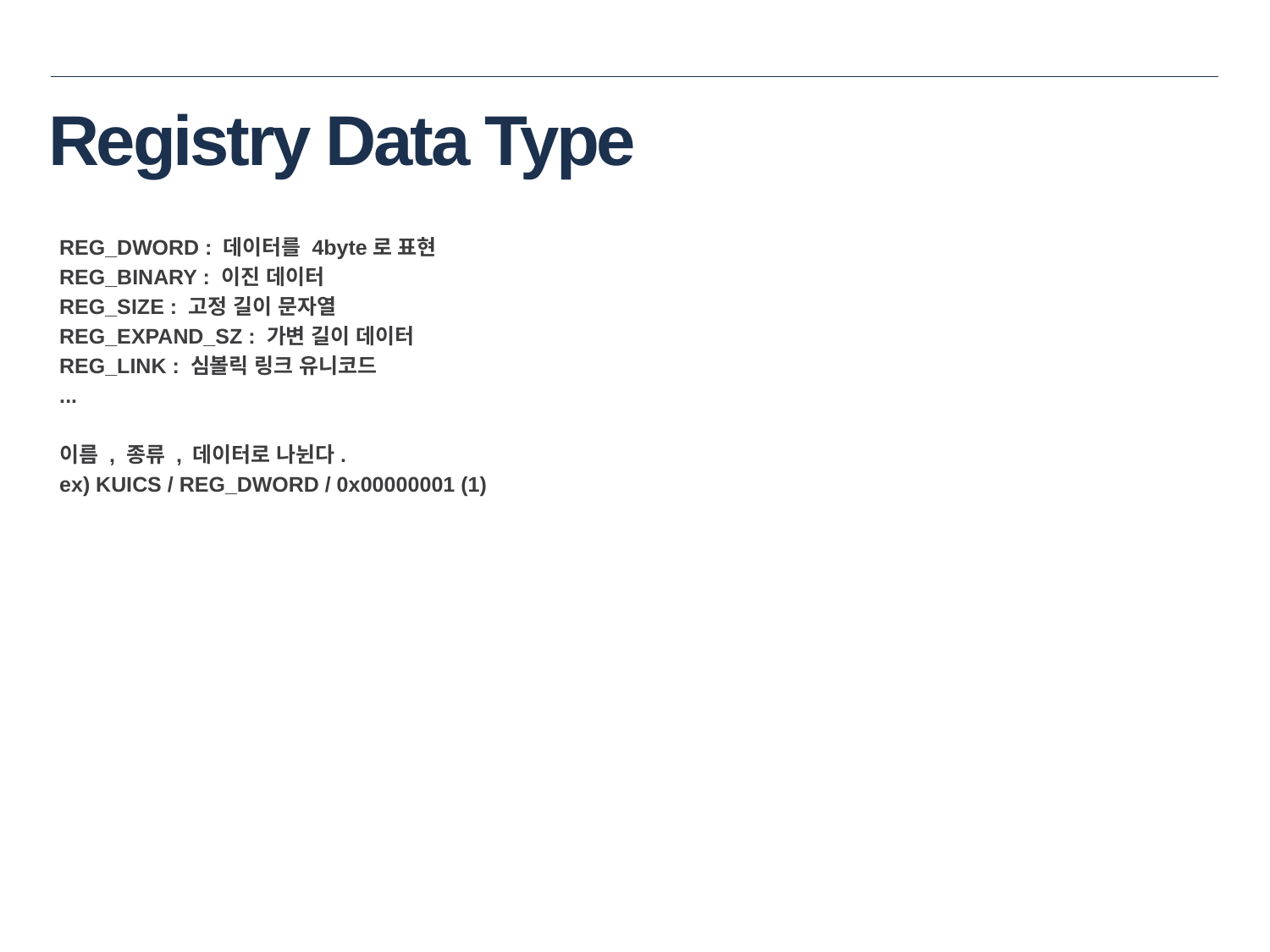

# Registry Data Type
REG_DWORD : 데이터를 4byte로 표현
REG_BINARY : 이진 데이터
REG_SIZE : 고정 길이 문자열
REG_EXPAND_SZ : 가변 길이 데이터
REG_LINK : 심볼릭 링크 유니코드
...

이름 , 종류 , 데이터로 나뉜다.
ex) KUICS / REG_DWORD / 0x00000001 (1)